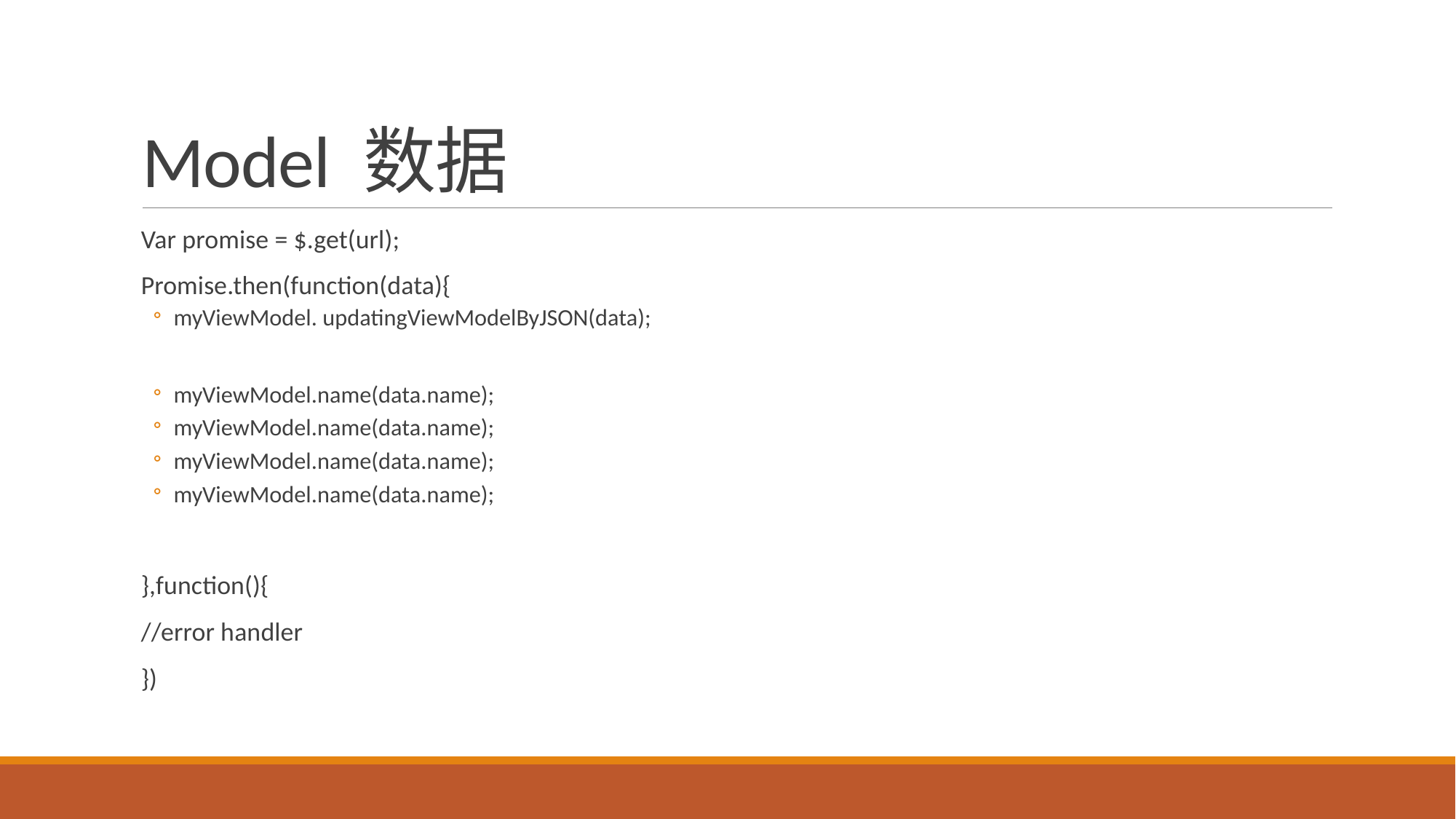

# Model 数据
Var promise = $.get(url);
Promise.then(function(data){
myViewModel. updatingViewModelByJSON(data);

myViewModel.name(data.name);
myViewModel.name(data.name);
myViewModel.name(data.name);
myViewModel.name(data.name);

},function(){
//error handler
})